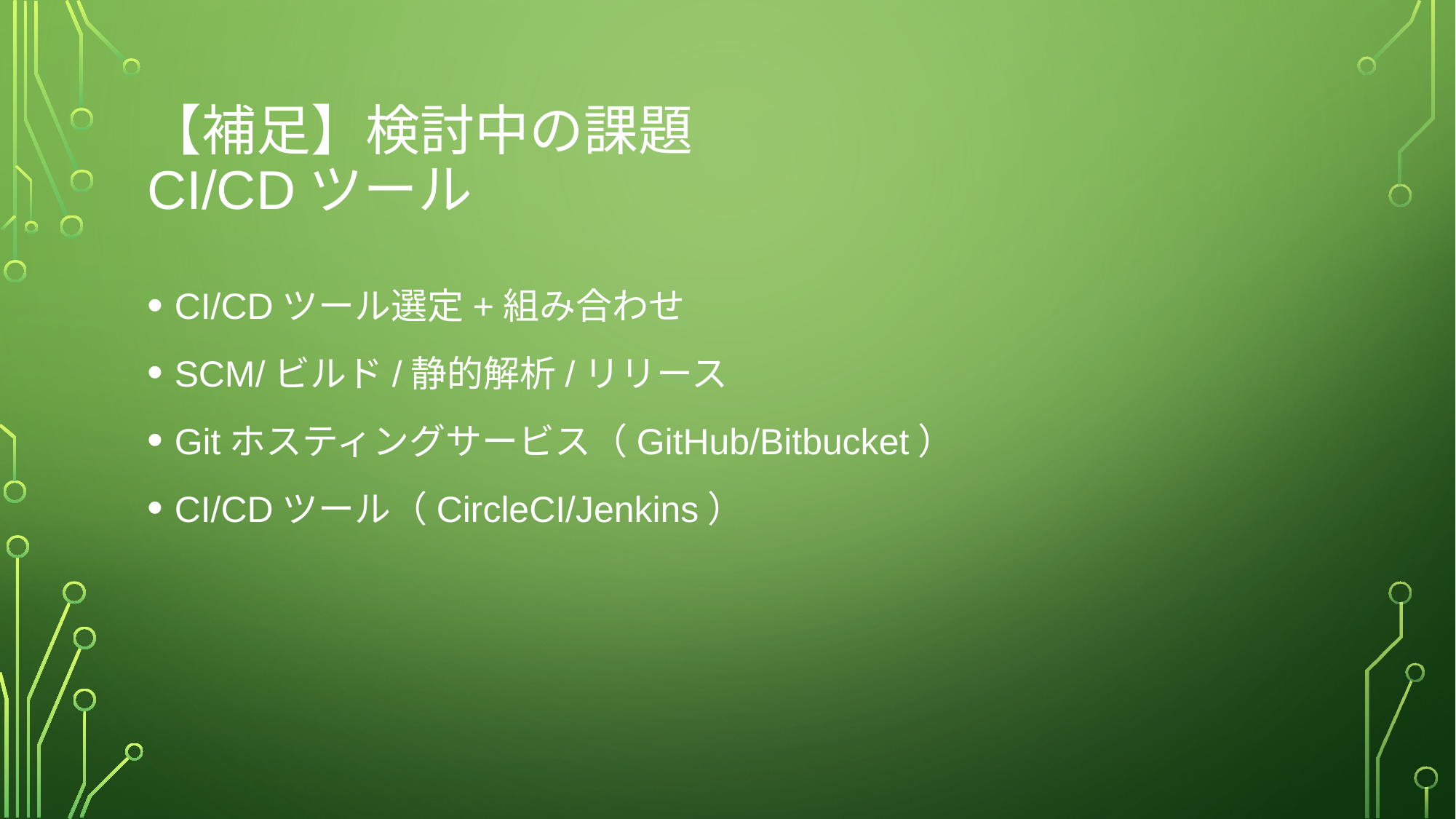

# 【補足】検討中の課題 CI/CDツール
CI/CDツール選定+組み合わせ
SCM/ビルド/静的解析/リリース
Gitホスティングサービス（GitHub/Bitbucket）
CI/CDツール（CircleCI/Jenkins）